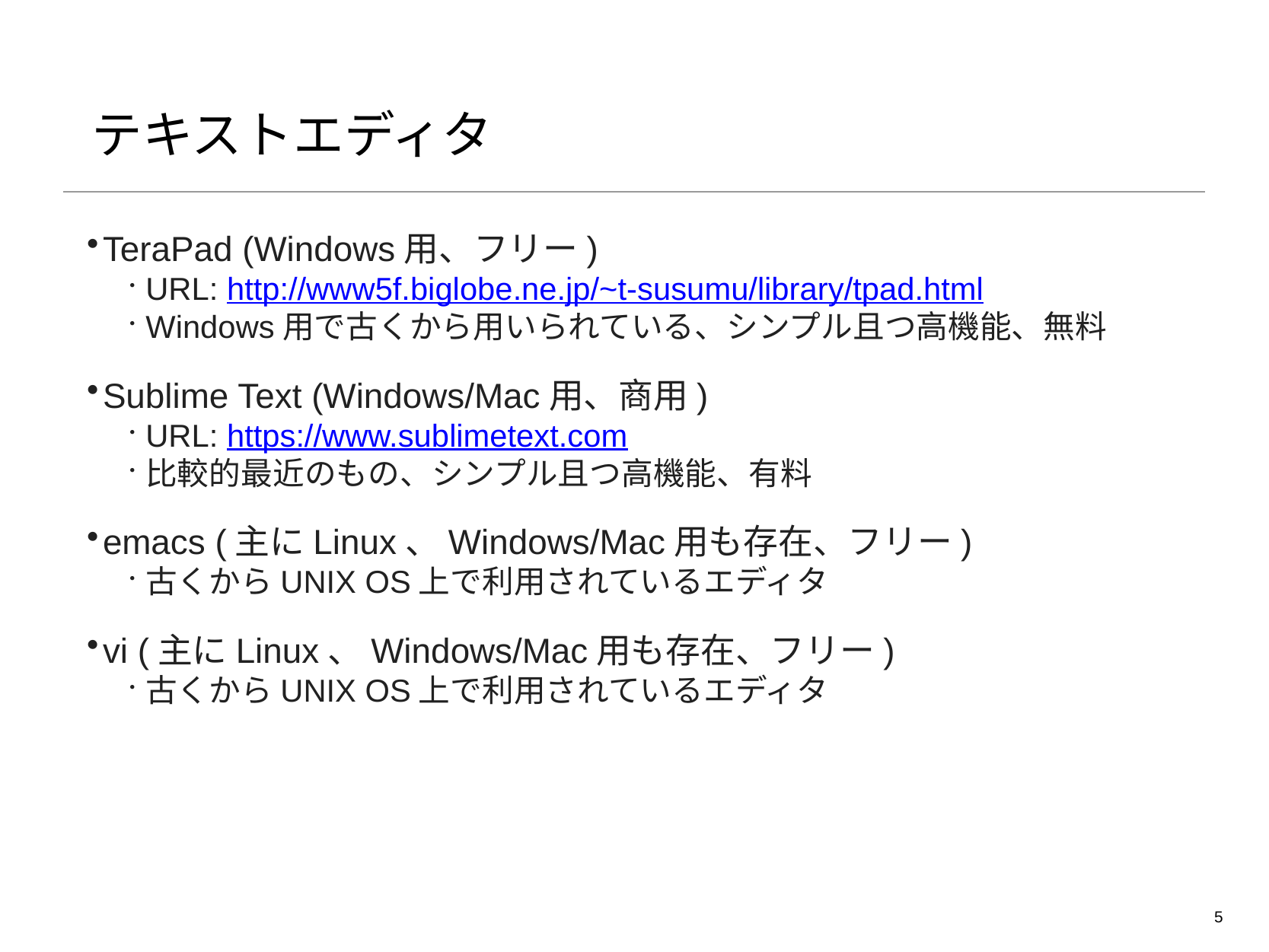

# テキストエディタ
TeraPad (Windows用、フリー)
URL: http://www5f.biglobe.ne.jp/~t-susumu/library/tpad.html
Windows用で古くから用いられている、シンプル且つ高機能、無料
Sublime Text (Windows/Mac用、商用)
URL: https://www.sublimetext.com
比較的最近のもの、シンプル且つ高機能、有料
emacs (主にLinux、Windows/Mac用も存在、フリー)
古くからUNIX OS上で利用されているエディタ
vi (主にLinux、Windows/Mac用も存在、フリー)
古くからUNIX OS上で利用されているエディタ
5